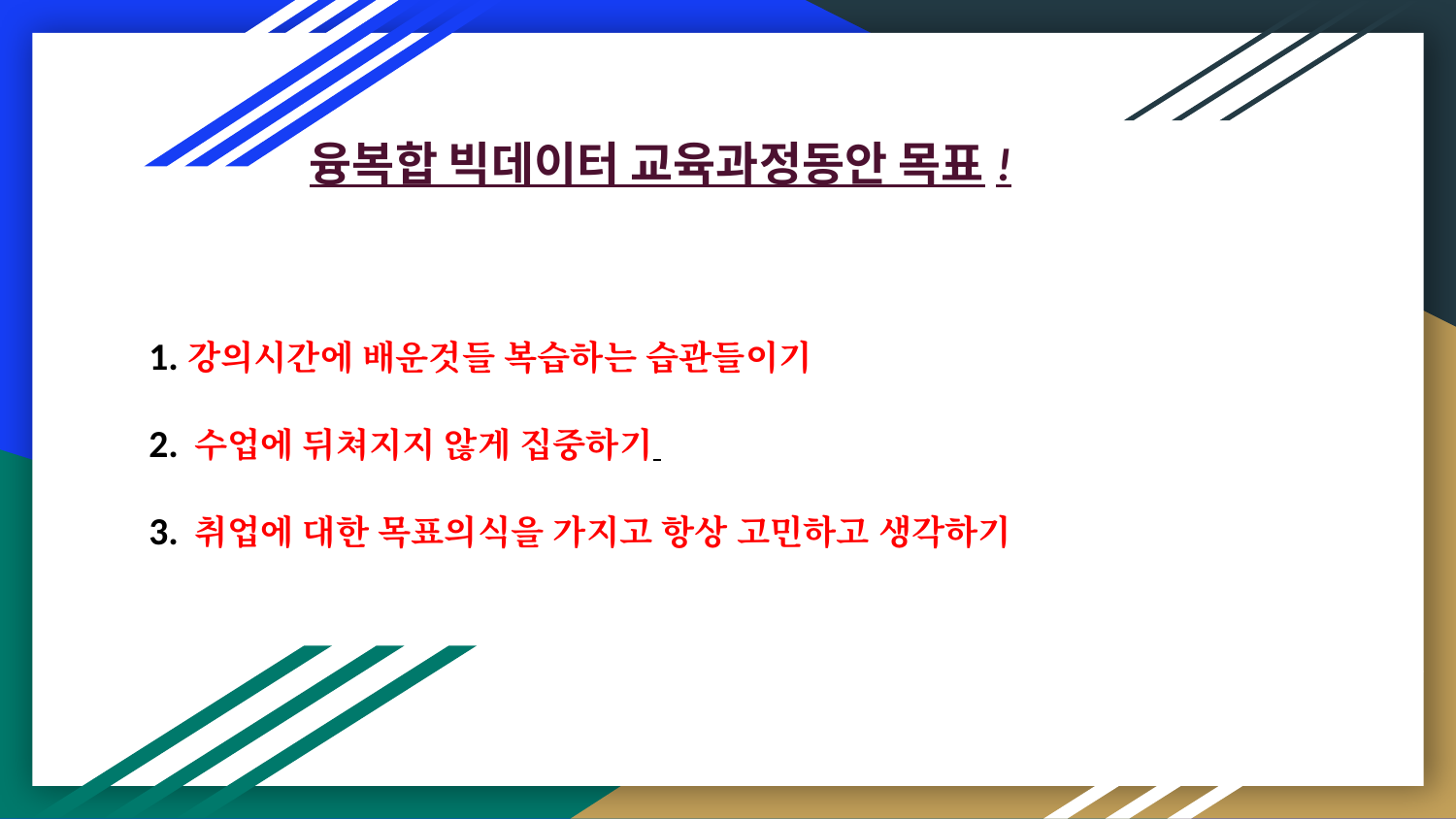

융복합 빅데이터 교육과정동안 목표!
1.강의시간에 배운것들 복습하는 습관들이기

2. 수업에 뒤쳐지지 않게 집중하기

3. 취업에 대한 목표의식을 가지고 항상 고민하고 생각하기